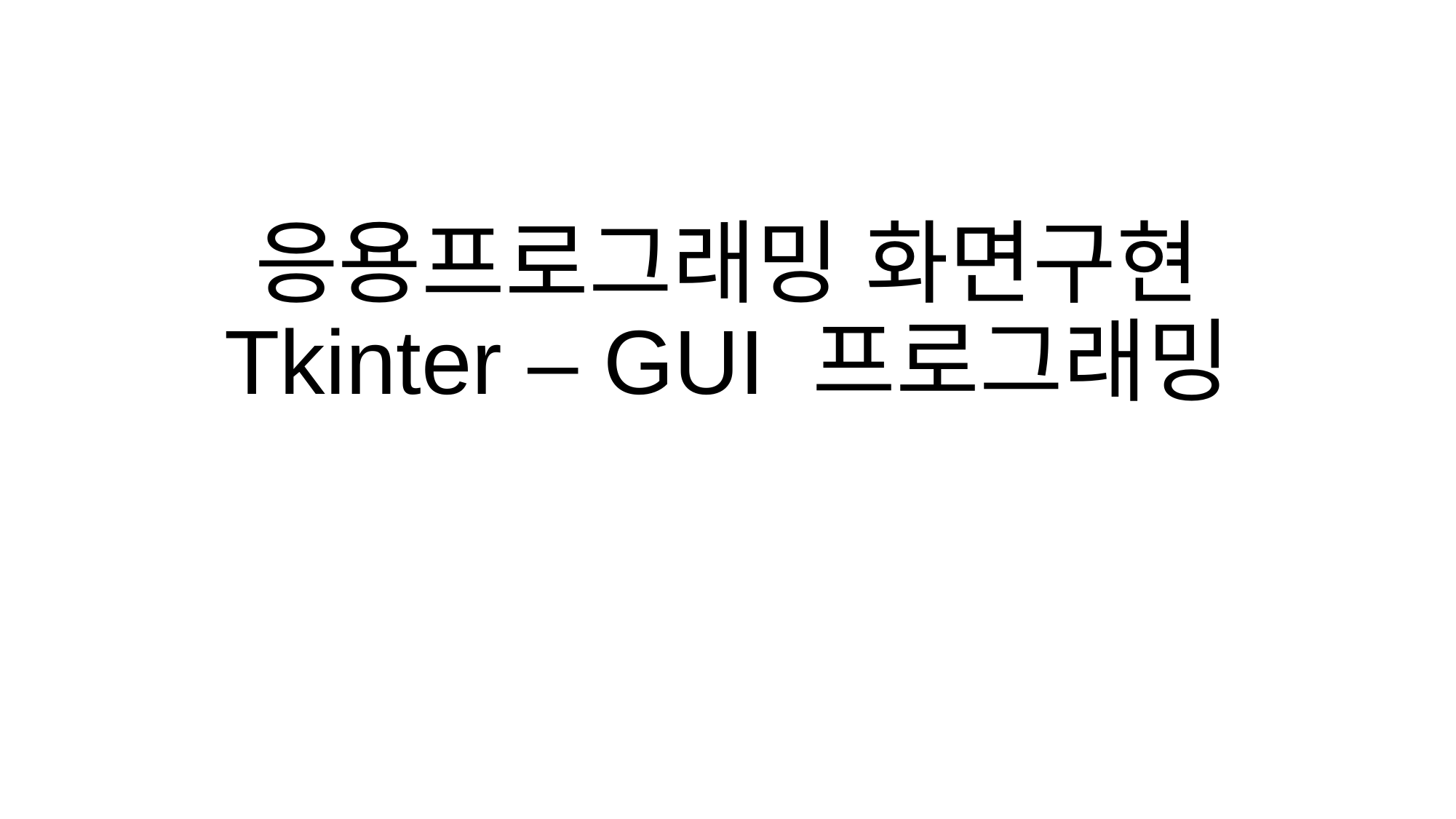

# 응용프로그래밍 화면구현 Tkinter – GUI 프로그래밍